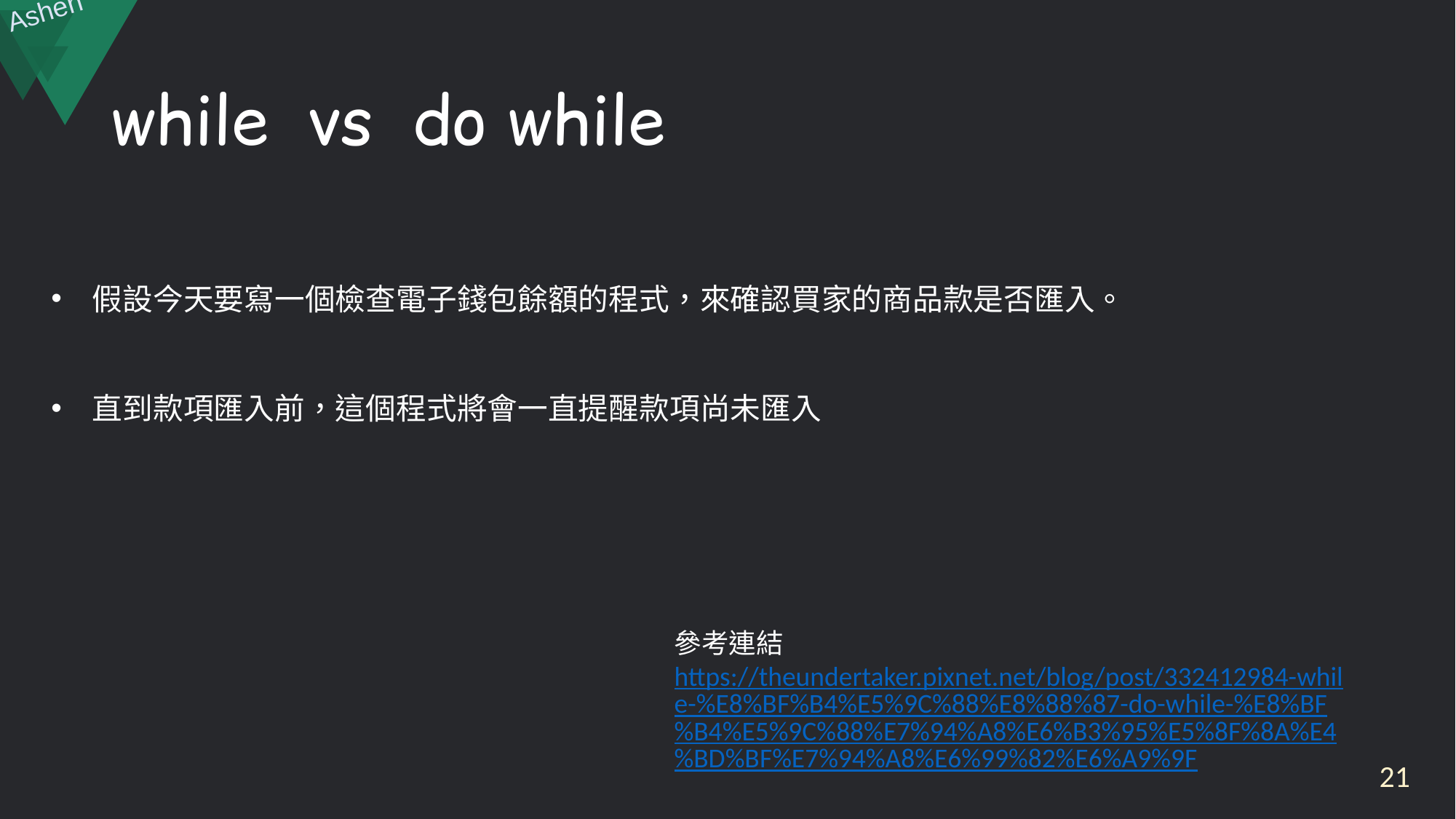

# while  vs  do while
假設今天要寫一個檢查電子錢包餘額的程式，來確認買家的商品款是否匯入。
直到款項匯入前，這個程式將會一直提醒款項尚未匯入
參考連結
https://theundertaker.pixnet.net/blog/post/332412984-while-%E8%BF%B4%E5%9C%88%E8%88%87-do-while-%E8%BF%B4%E5%9C%88%E7%94%A8%E6%B3%95%E5%8F%8A%E4%BD%BF%E7%94%A8%E6%99%82%E6%A9%9F
21